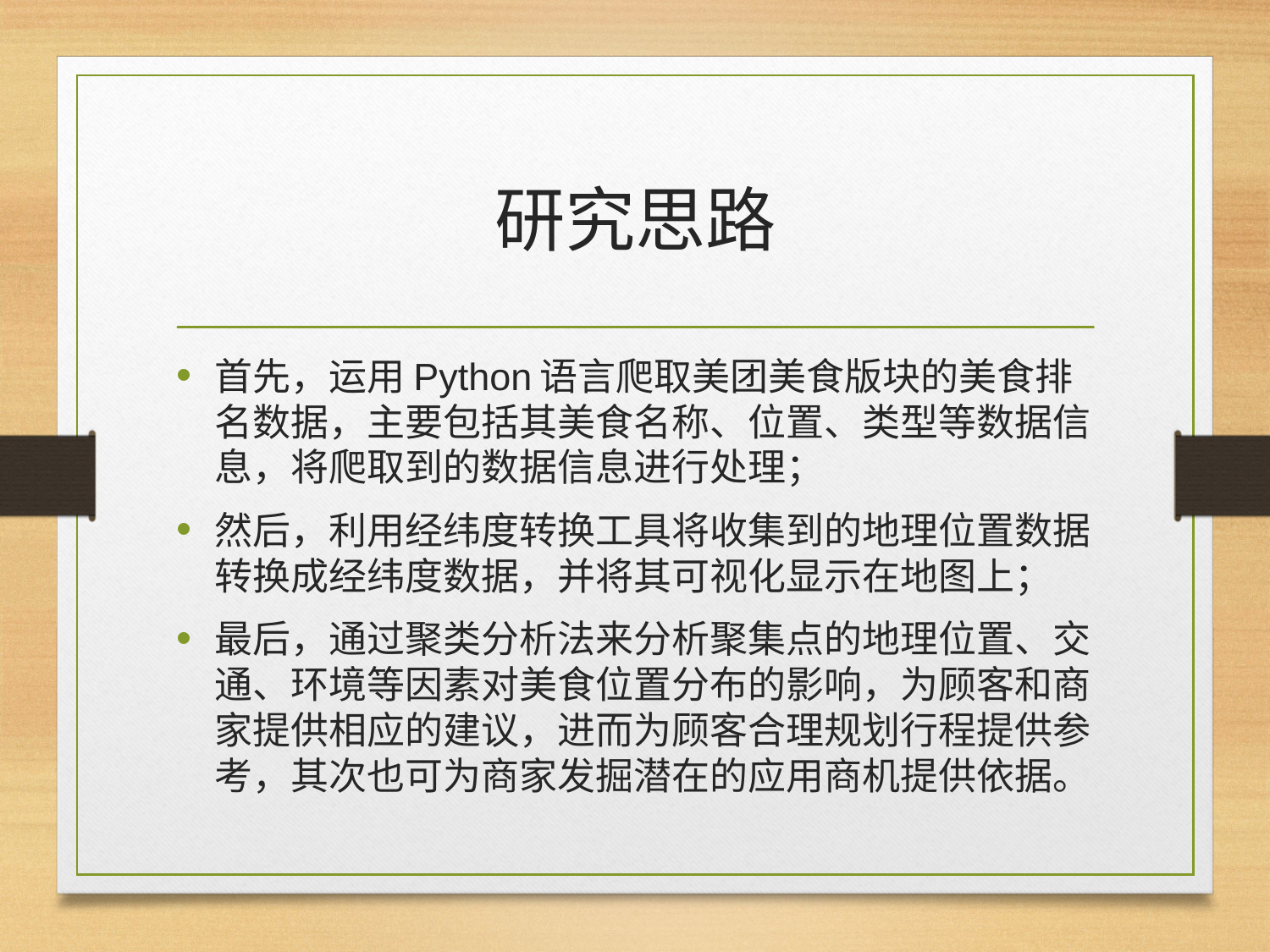

# 研究思路
首先，运用Python语言爬取美团美食版块的美食排名数据，主要包括其美食名称、位置、类型等数据信息，将爬取到的数据信息进行处理；
然后，利用经纬度转换工具将收集到的地理位置数据转换成经纬度数据，并将其可视化显示在地图上；
最后，通过聚类分析法来分析聚集点的地理位置、交通、环境等因素对美食位置分布的影响，为顾客和商家提供相应的建议，进而为顾客合理规划行程提供参考，其次也可为商家发掘潜在的应用商机提供依据。